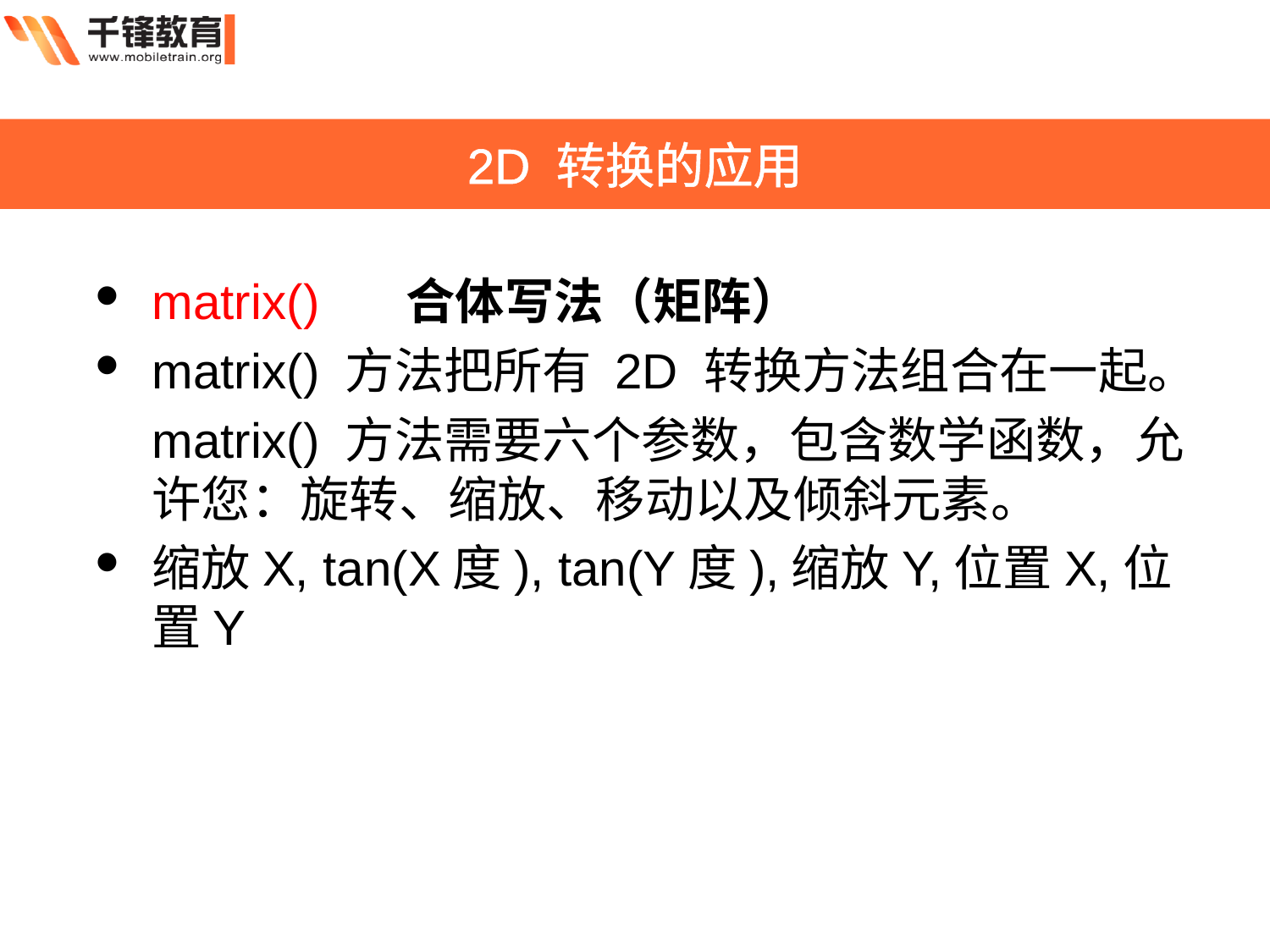

2D 转换的应用
matrix()  	合体写法（矩阵）
matrix() 方法把所有 2D 转换方法组合在一起。
	matrix() 方法需要六个参数，包含数学函数，允许您：旋转、缩放、移动以及倾斜元素。
缩放X, tan(X度), tan(Y度),缩放Y,位置X,位置Y